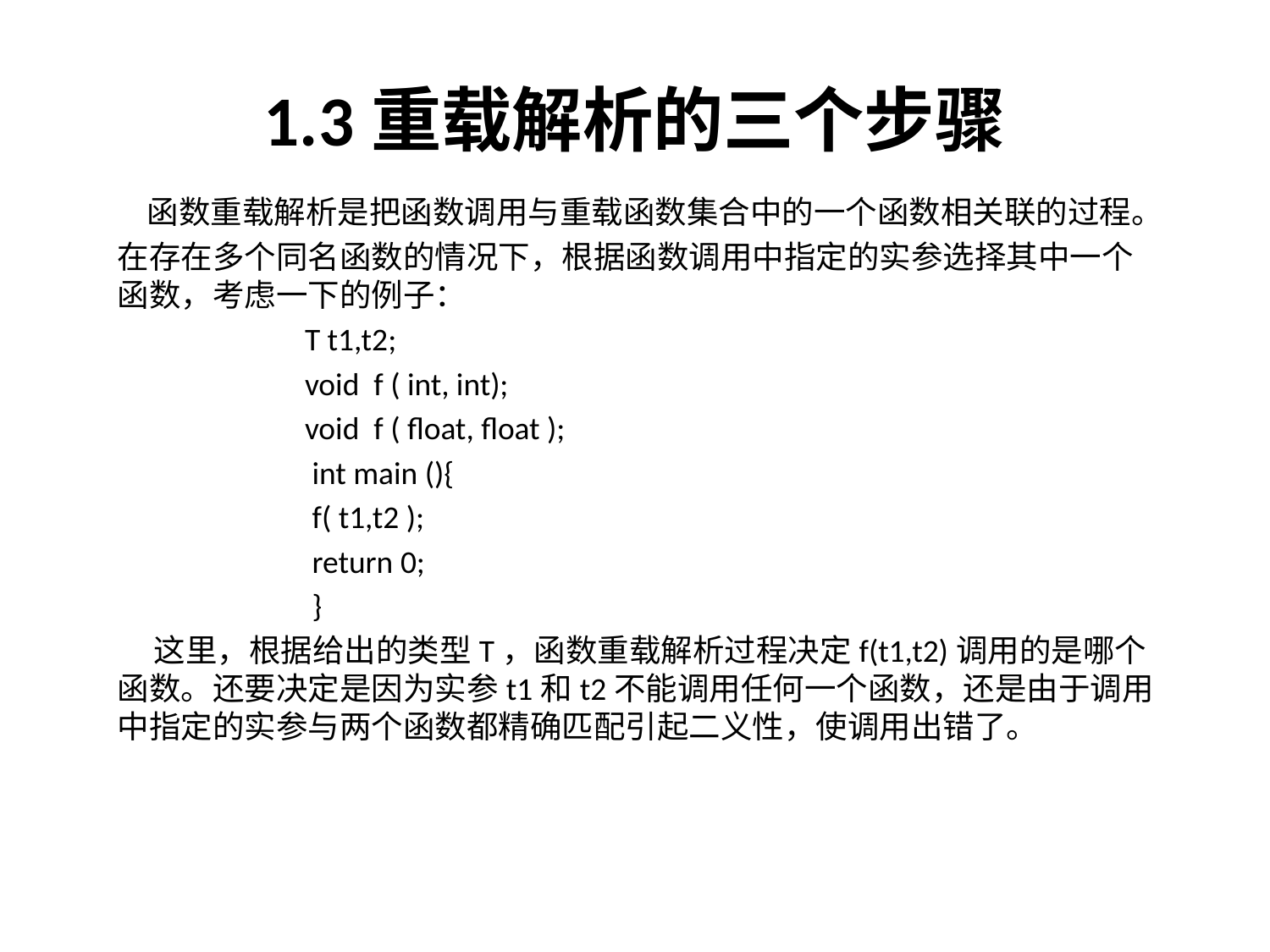

# 1.3重载解析的三个步骤
   函数重载解析是把函数调用与重载函数集合中的一个函数相关联的过程。
在存在多个同名函数的情况下，根据函数调用中指定的实参选择其中一个函数，考虑一下的例子：
                          T t1,t2;
                          void  f ( int, int);
                          void  f ( float, float );
                           int main (){
                           f( t1,t2 );
                           return 0;
                           }
    这里，根据给出的类型T，函数重载解析过程决定f(t1,t2)调用的是哪个函数。还要决定是因为实参t1和t2不能调用任何一个函数，还是由于调用中指定的实参与两个函数都精确匹配引起二义性，使调用出错了。